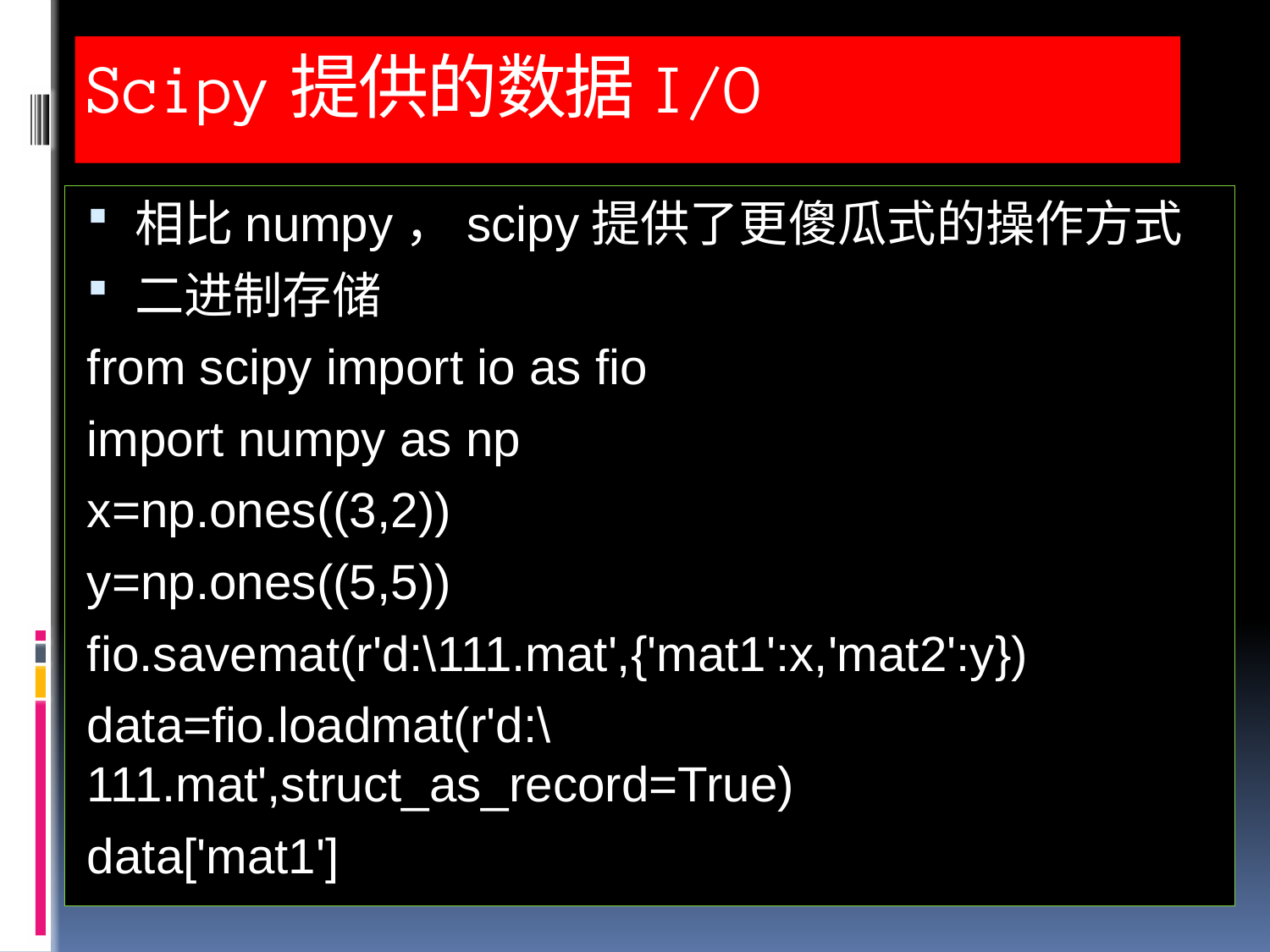

# Scipy提供的数据I/O
相比numpy，scipy提供了更傻瓜式的操作方式
二进制存储
from scipy import io as fio
import numpy as np
x=np.ones((3,2))
y=np.ones((5,5))
fio.savemat(r'd:\111.mat',{'mat1':x,'mat2':y})
data=fio.loadmat(r'd:\111.mat',struct_as_record=True)
data['mat1']